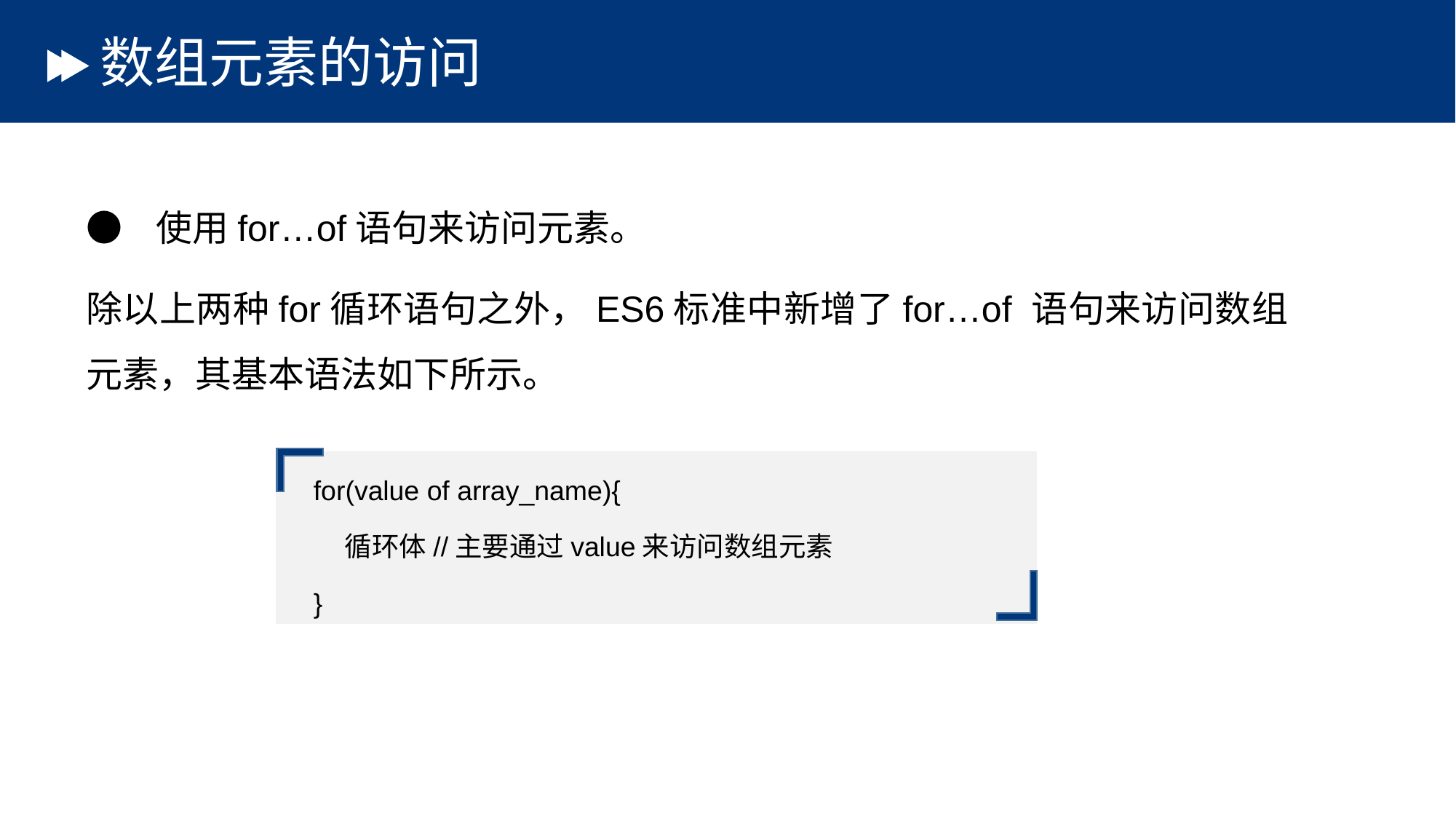

# 数组元素的访问
●   使用for…of语句来访问元素。
除以上两种for循环语句之外，ES6标准中新增了for…of 语句来访问数组元素，其基本语法如下所示。

for(value of array_name){
    循环体//主要通过value来访问数组元素
}